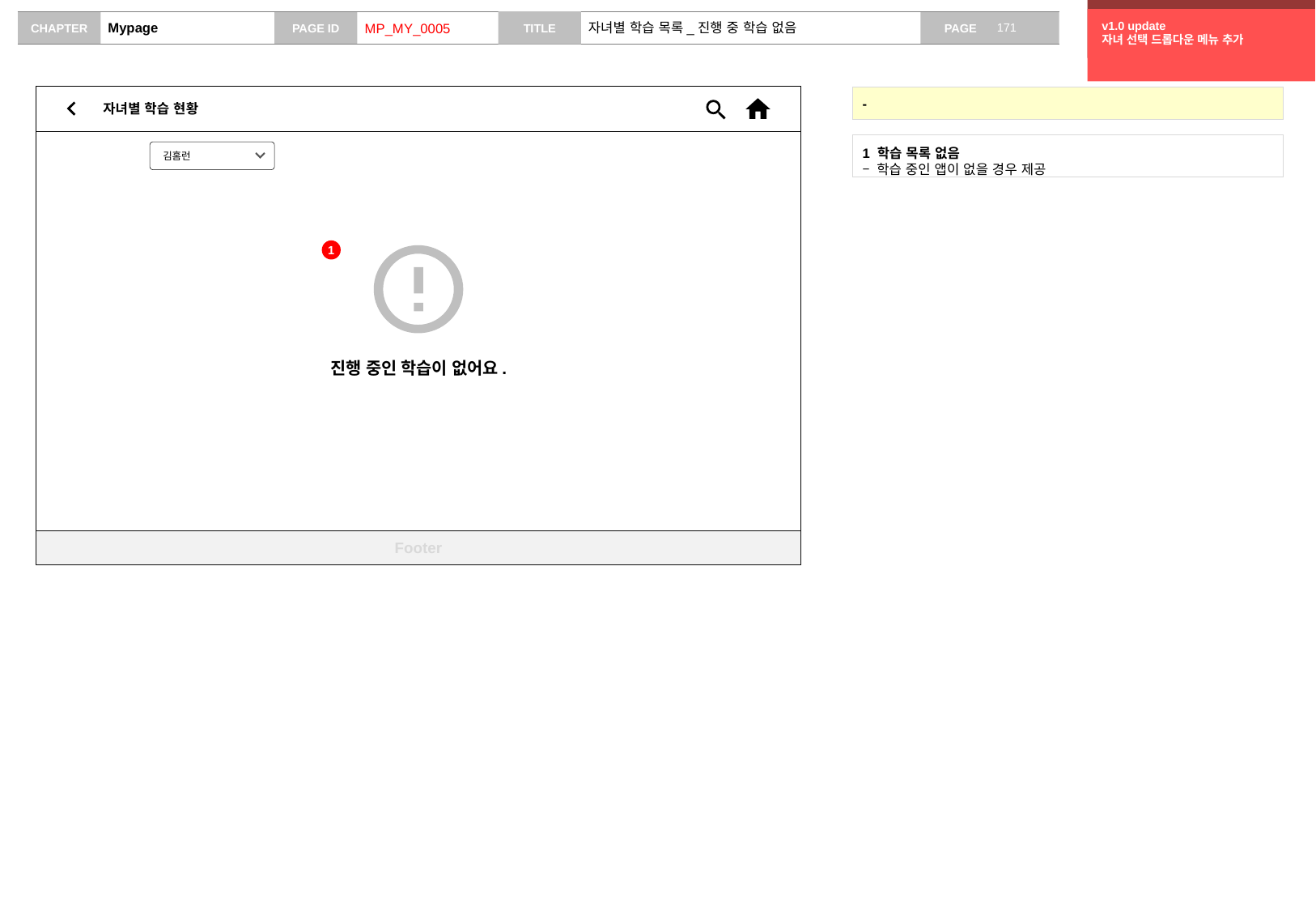

v0.9 update
화면 추가

v1.0 update
자녀 선택 드롭다운 메뉴 추가

# Mypage
MP_MY_0005
자녀별 학습 목록_진행 중 학습 없음

자녀별 학습 현황

-

1 학습 목록 없음
– 학습 중인 앱이 없을 경우 제공
김홈런

1

진행 중인 학습이 없어요.
Footer